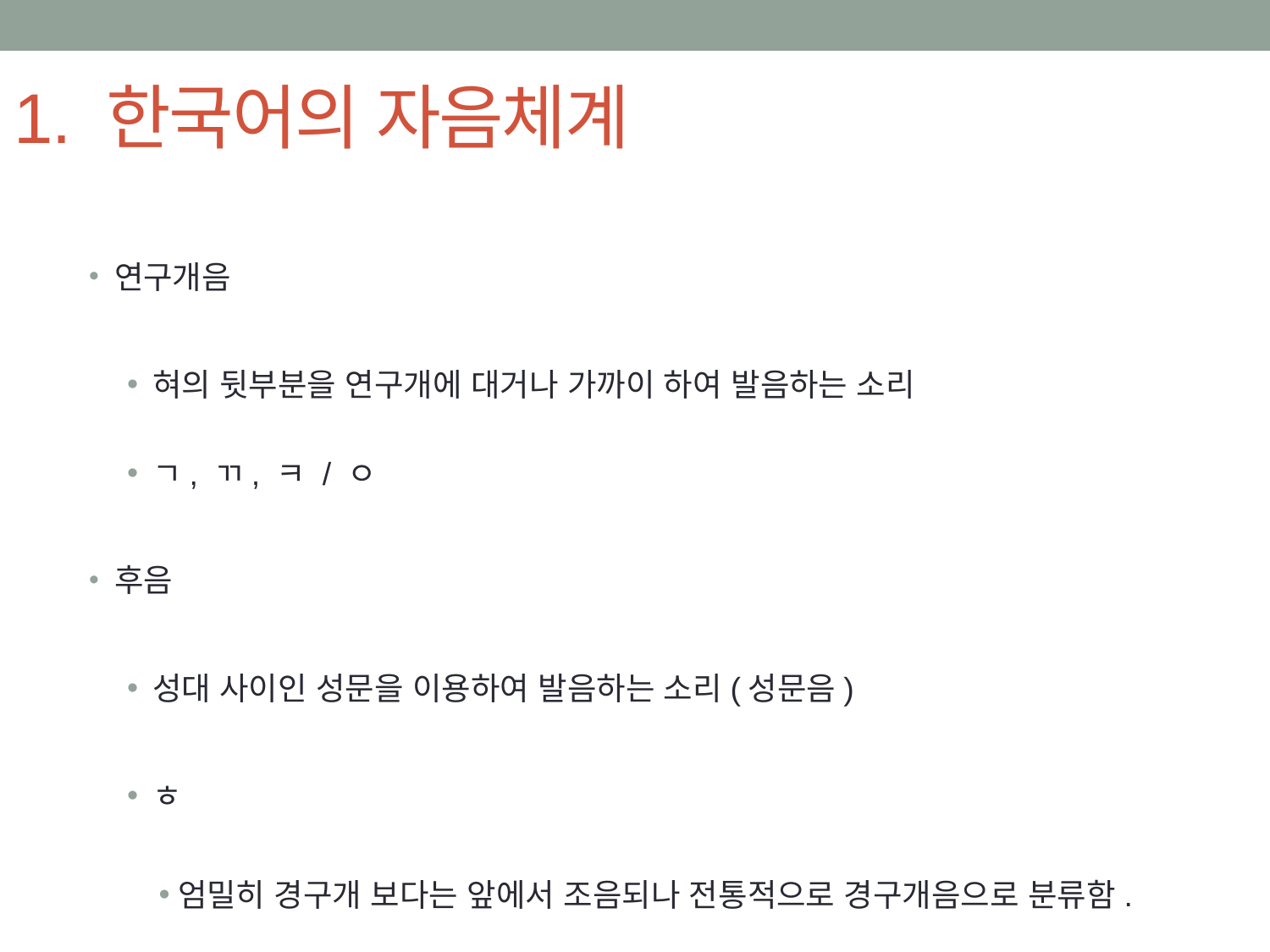

# 1. 한국어의 자음체계

연구개음

혀의 뒷부분을 연구개에 대거나 가까이 하여 발음하는 소리

ㄱ, ㄲ, ㅋ / ㅇ

후음

성대 사이인 성문을 이용하여 발음하는 소리(성문음)

ㅎ

엄밀히 경구개 보다는 앞에서 조음되나 전통적으로 경구개음으로 분류함.